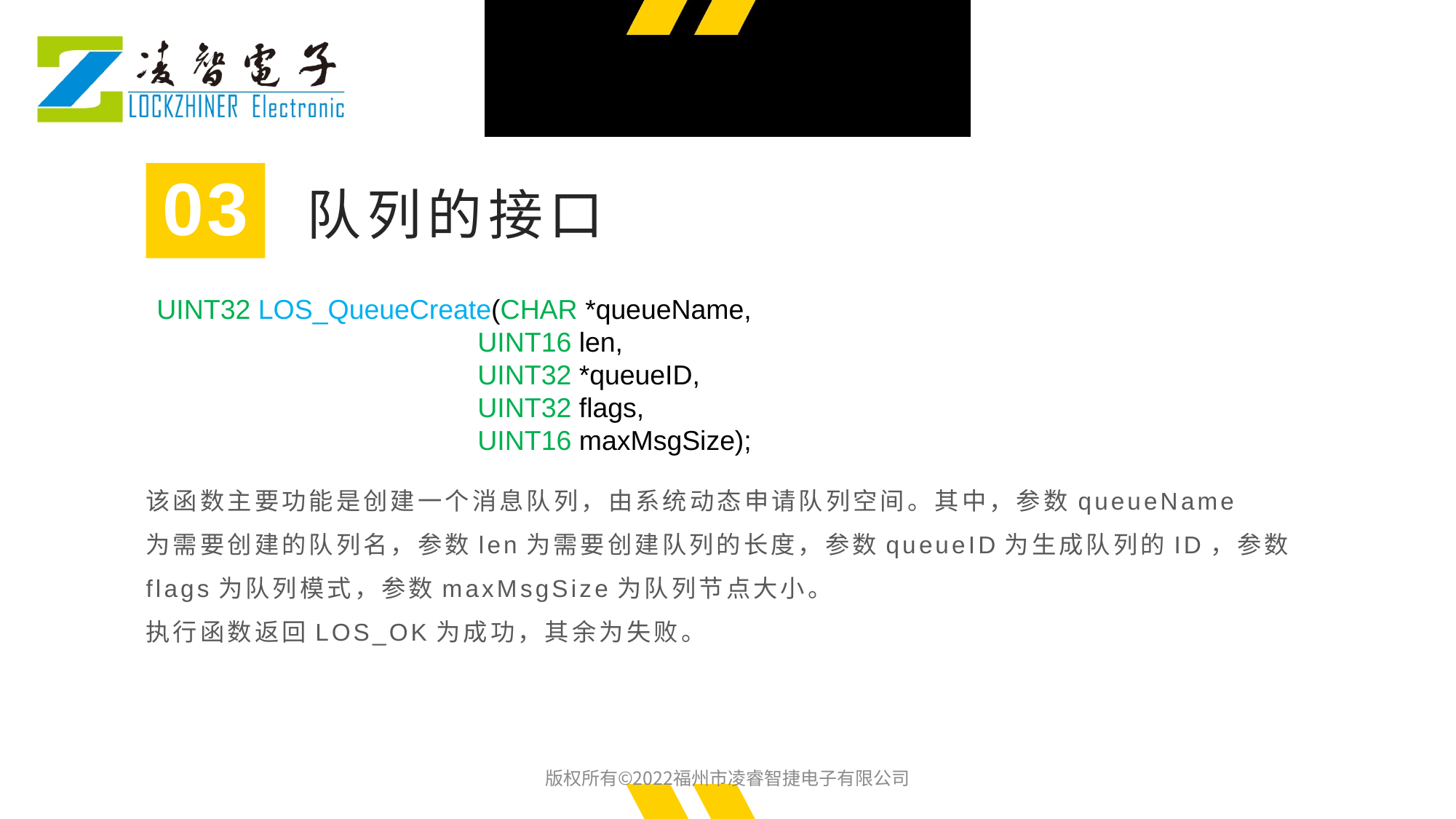

03
队列的接口
UINT32 LOS_QueueCreate(CHAR *queueName,
                                          UINT16 len,
                                          UINT32 *queueID,
                                          UINT32 flags,
                                          UINT16 maxMsgSize);
该函数主要功能是创建一个消息队列，由系统动态申请队列空间。其中，参数queueName
为需要创建的队列名，参数len为需要创建队列的长度，参数queueID为生成队列的ID，参数flags为队列模式，参数maxMsgSize为队列节点大小。
执行函数返回LOS_OK为成功，其余为失败。
版权所有©2022福州市凌睿智捷电子有限公司
8